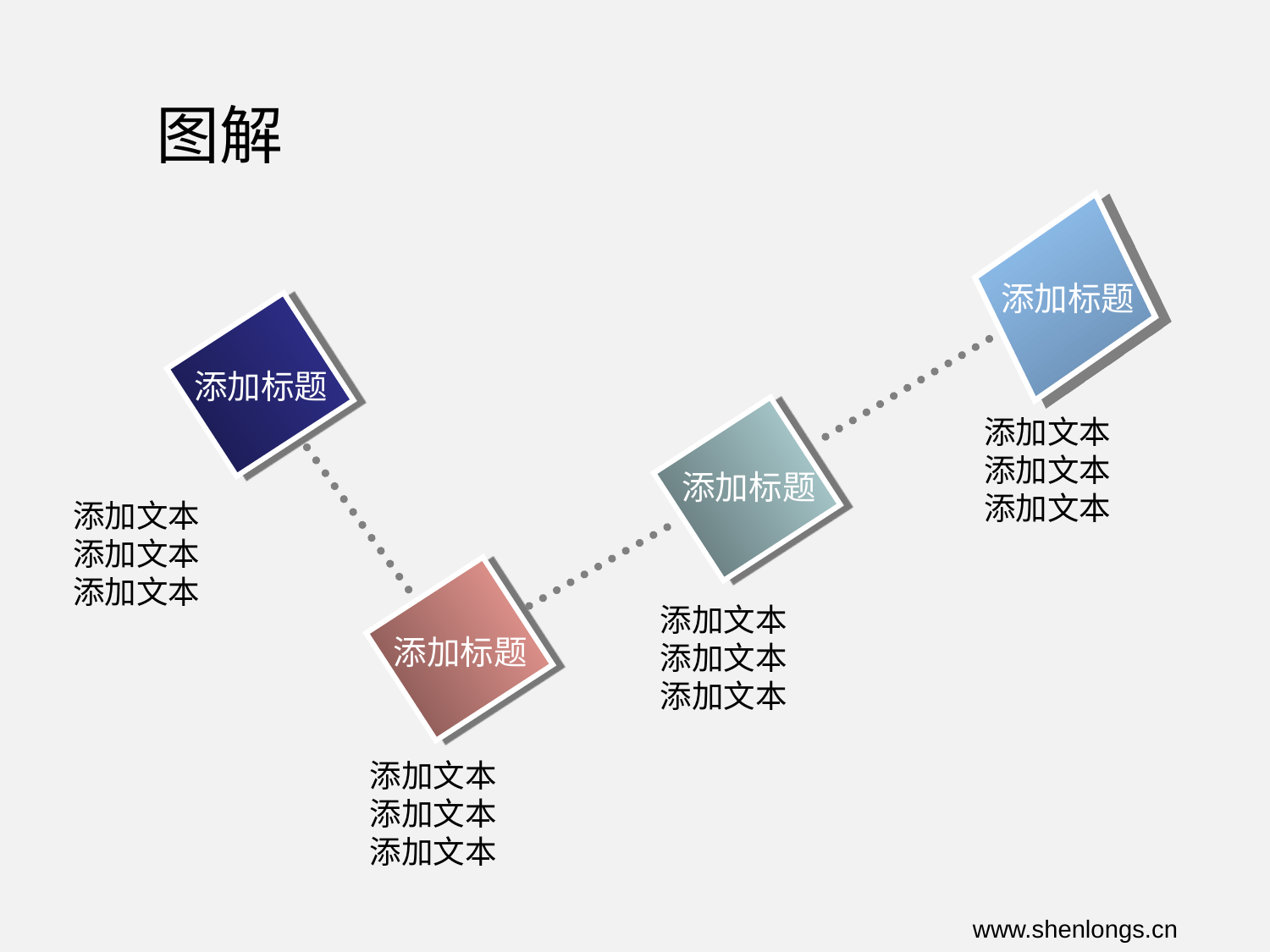

# 图解

2007
添加标题

添加标题
添加文本
添加文本
添加文本

添加标题
添加文本
添加文本
添加文本

添加文本
添加文本
添加文本
添加标题
添加文本
添加文本
添加文本
www.shenlongs.cn